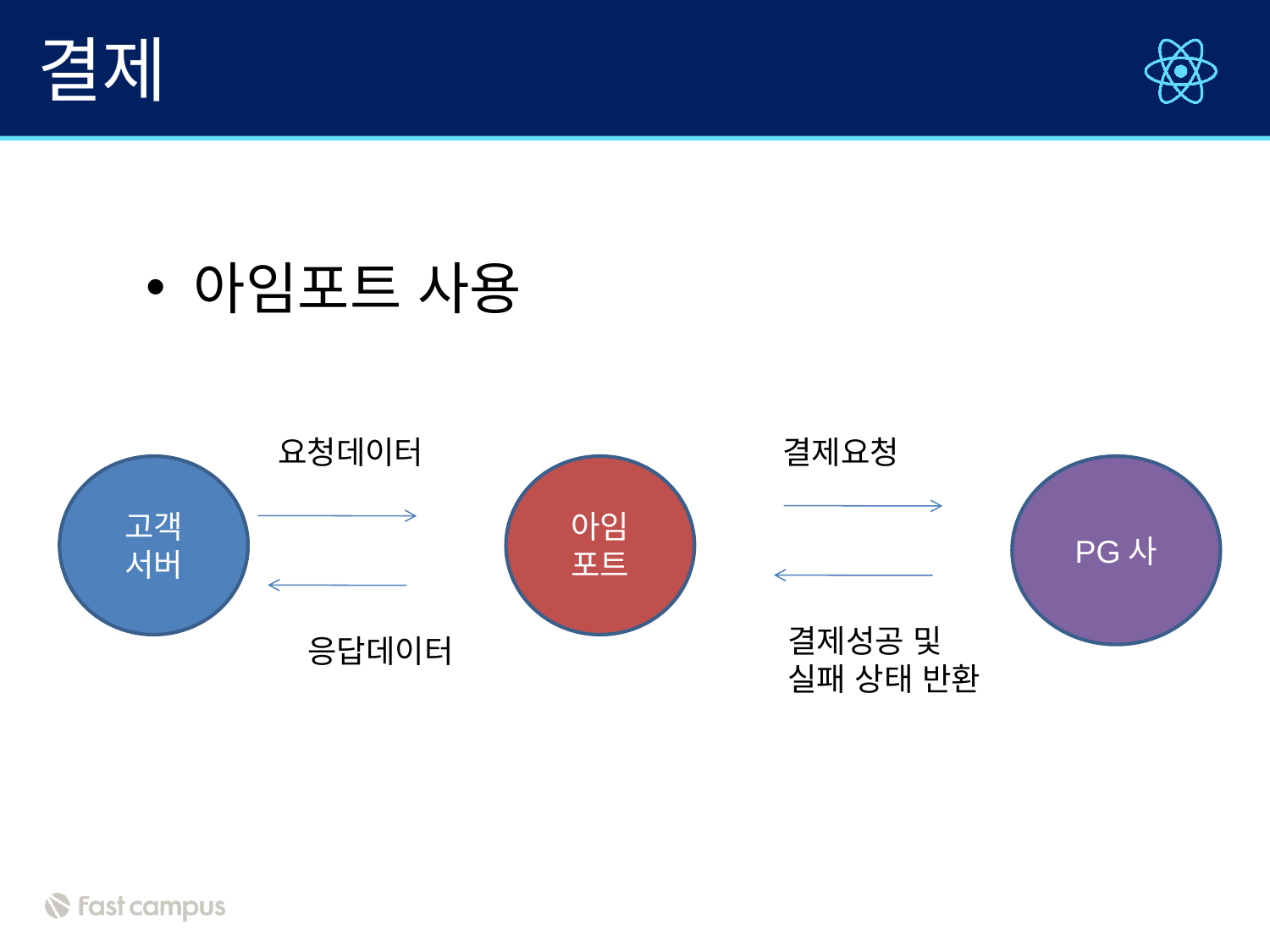

# 결제
아임포트 사용

요청데이터
결제요청
고객
서버
아임
포트
PG사
결제성공 및
실패 상태 반환
응답데이터